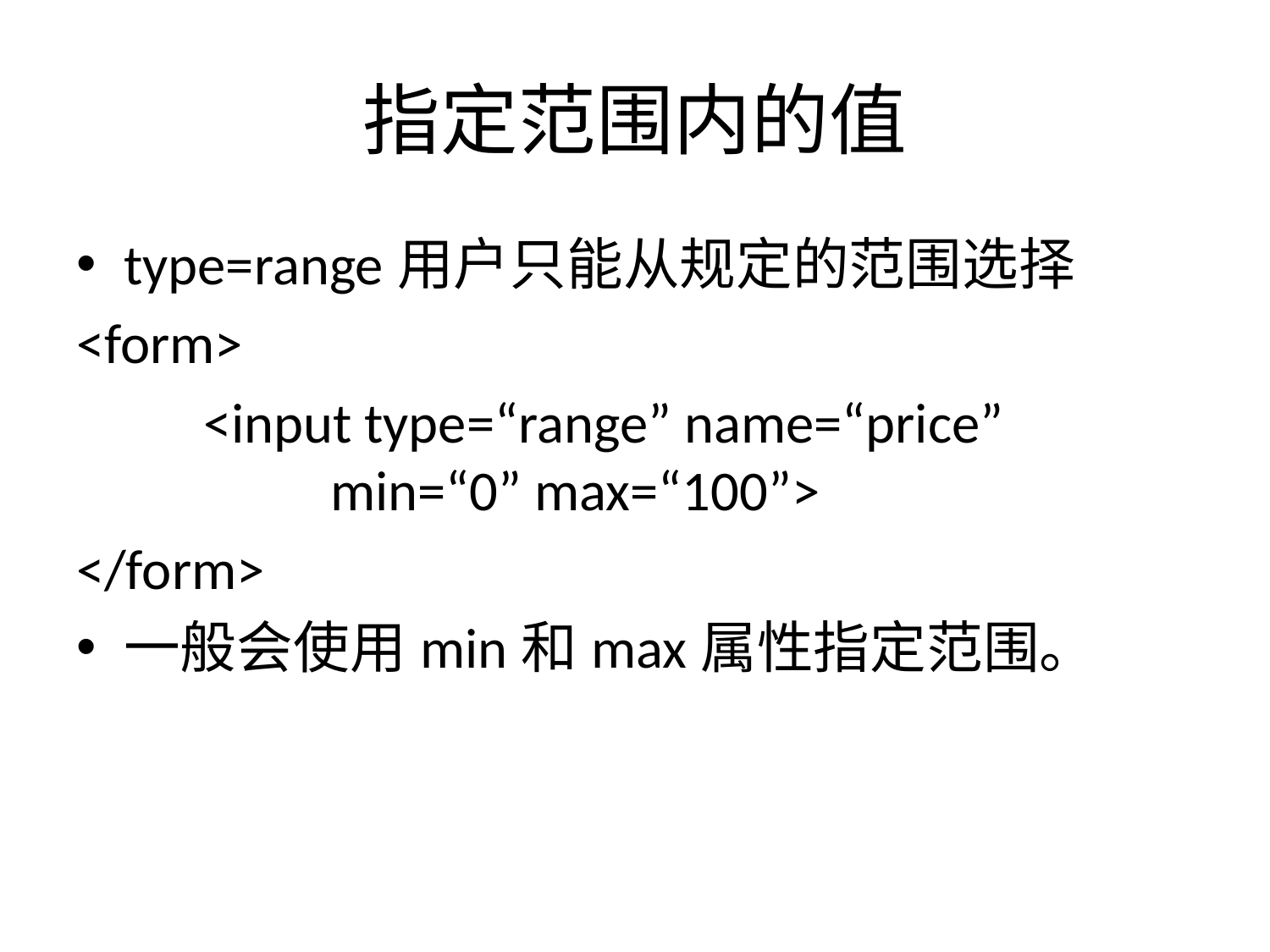

# 指定范围内的值
type=range用户只能从规定的范围选择
<form>
	<input type=“range” name=“price” 			min=“0” max=“100”>
</form>
一般会使用min和max属性指定范围。